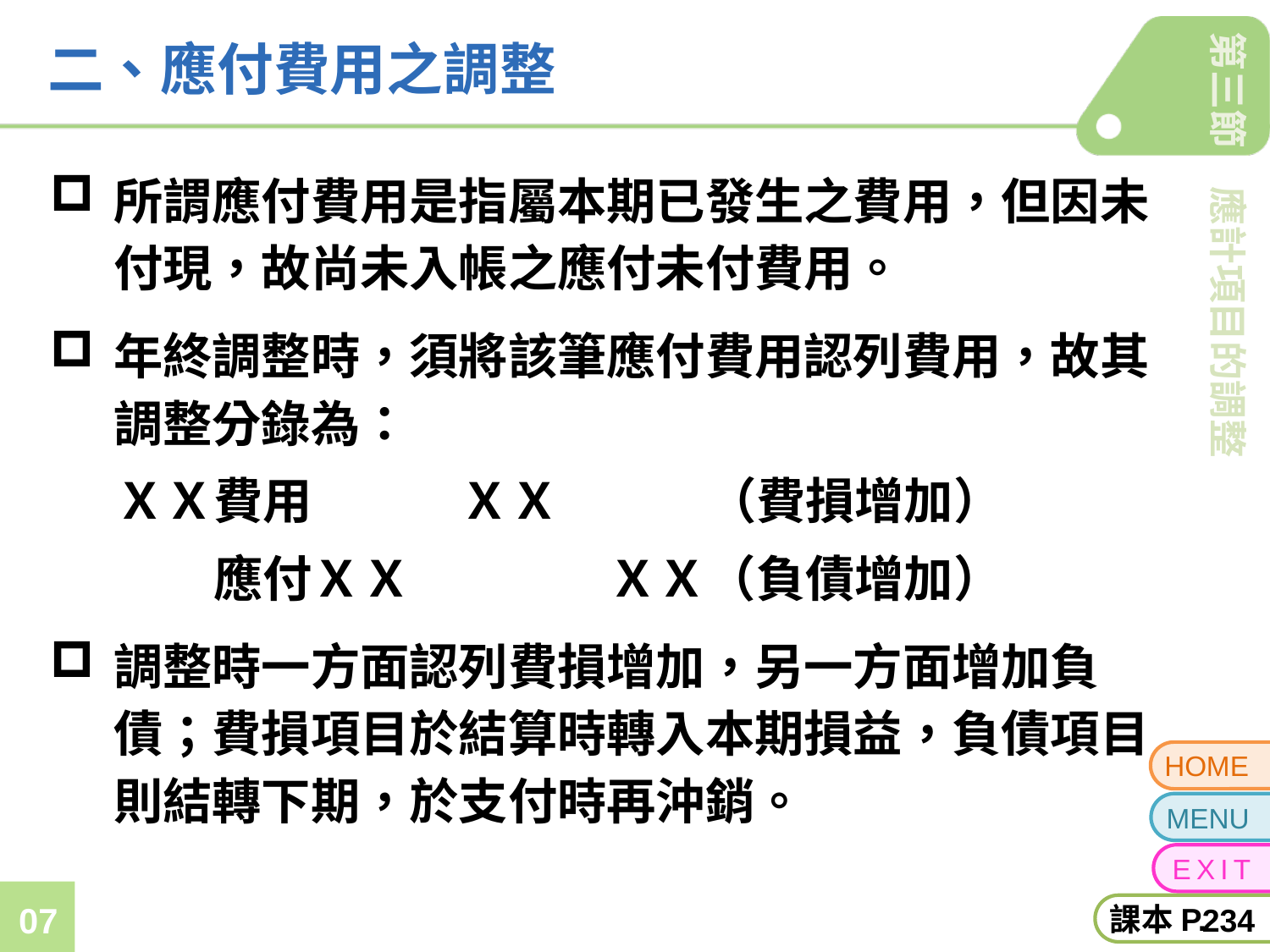

# 二、應付費用之調整
所謂應付費用是指屬本期已發生之費用，但因未付現，故尚未入帳之應付未付費用。
年終調整時，須將該筆應付費用認列費用，故其調整分錄為：
ＸＸ費用　　　ＸＸ　　　（費損增加）
　　應付ＸＸ　　　　ＸＸ（負債增加）
調整時一方面認列費損增加，另一方面增加負債；費損項目於結算時轉入本期損益，負債項目則結轉下期，於支付時再沖銷。

234